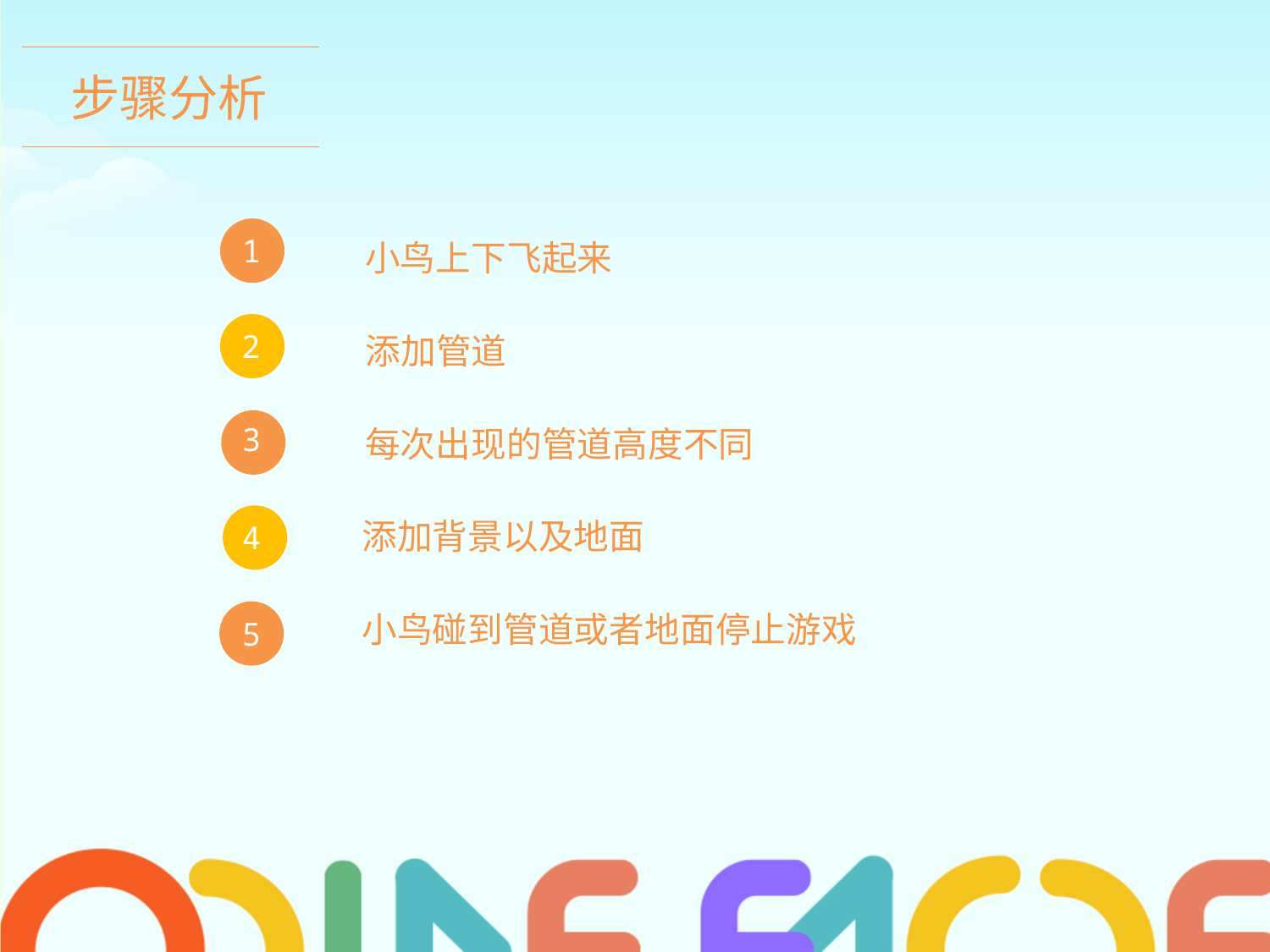

步骤分析

1
小鸟上下飞起来

2
添加管道

3
每次出现的管道高度不同

4
添加背景以及地面
小鸟碰到管道或者地面停止游戏

5